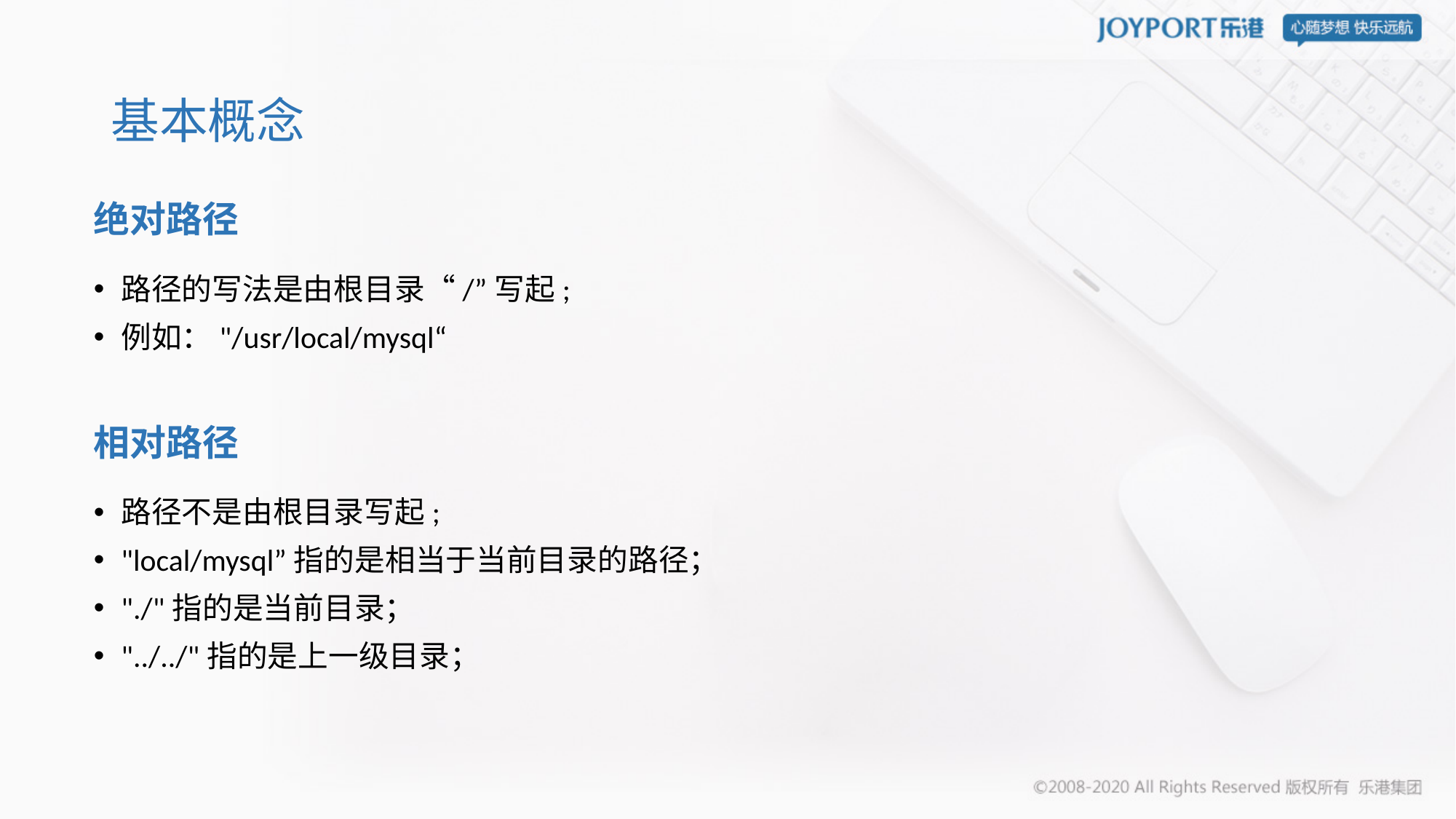

# 基本概念

绝对路径
路径的写法是由根目录“/”写起;
例如："/usr/local/mysql“

相对路径
路径不是由根目录写起;
"local/mysql”指的是相当于当前目录的路径；
"./"指的是当前目录；
"../../"指的是上一级目录；